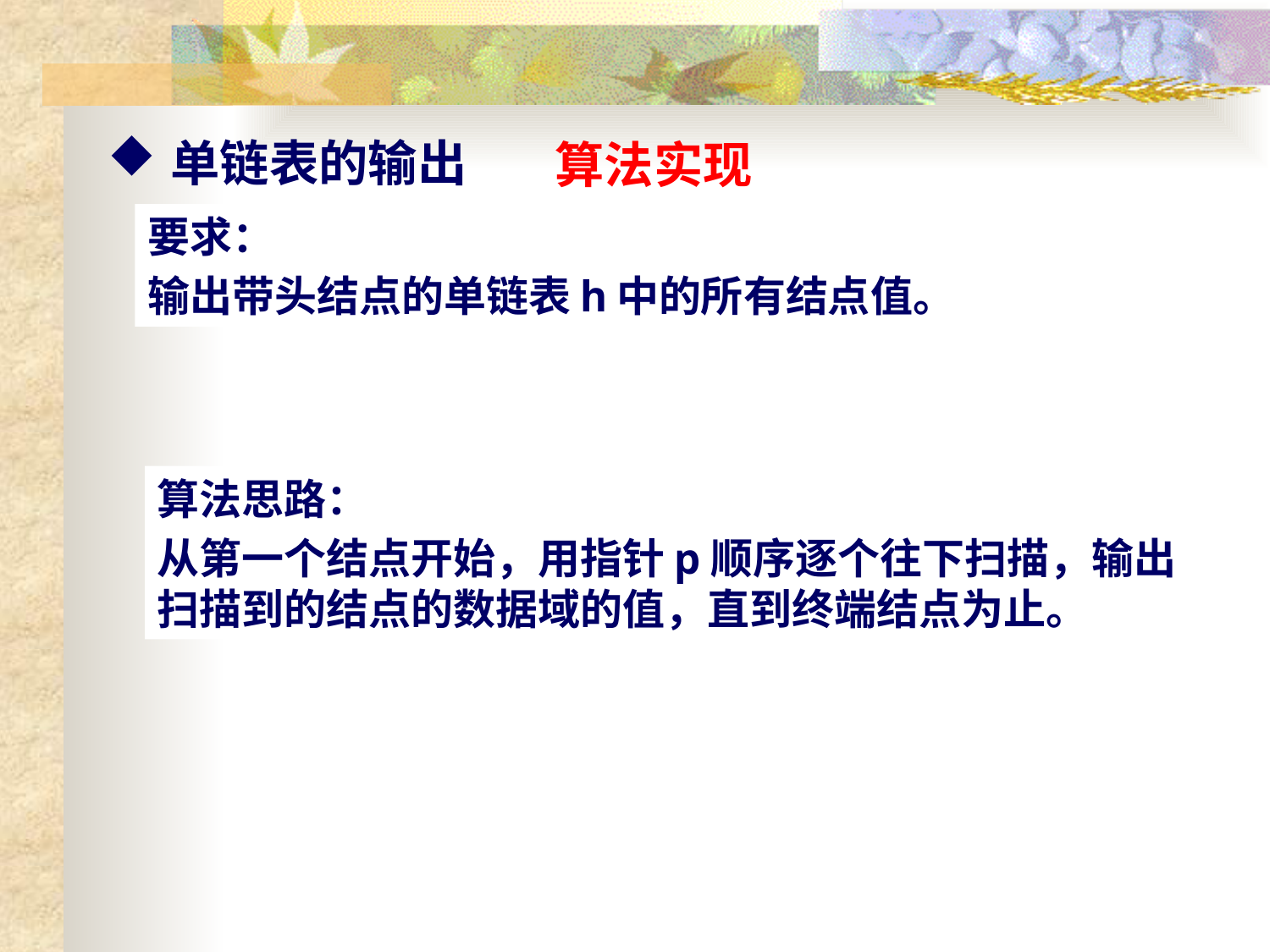

单链表的输出
算法实现
要求：
输出带头结点的单链表h中的所有结点值。
算法思路：
从第一个结点开始，用指针p顺序逐个往下扫描，输出扫描到的结点的数据域的值，直到终端结点为止。
14